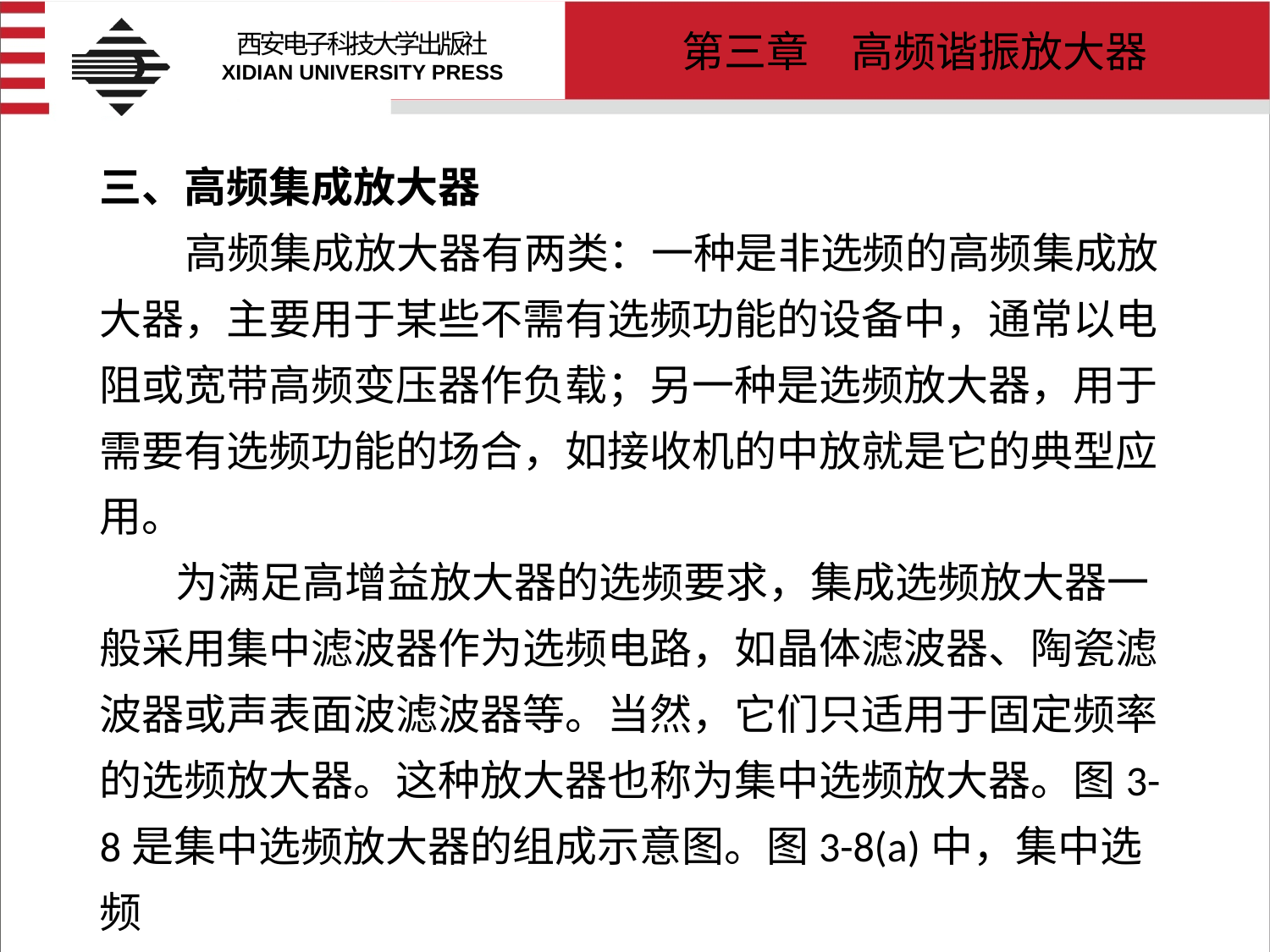

# 三、高频集成放大器 高频集成放大器有两类：一种是非选频的高频集成放大器，主要用于某些不需有选频功能的设备中，通常以电阻或宽带高频变压器作负载；另一种是选频放大器，用于需要有选频功能的场合，如接收机的中放就是它的典型应用。 为满足高增益放大器的选频要求，集成选频放大器一般采用集中滤波器作为选频电路，如晶体滤波器、陶瓷滤波器或声表面波滤波器等。当然，它们只适用于固定频率的选频放大器。这种放大器也称为集中选频放大器。图3-8是集中选频放大器的组成示意图。图3-8(a)中，集中选频